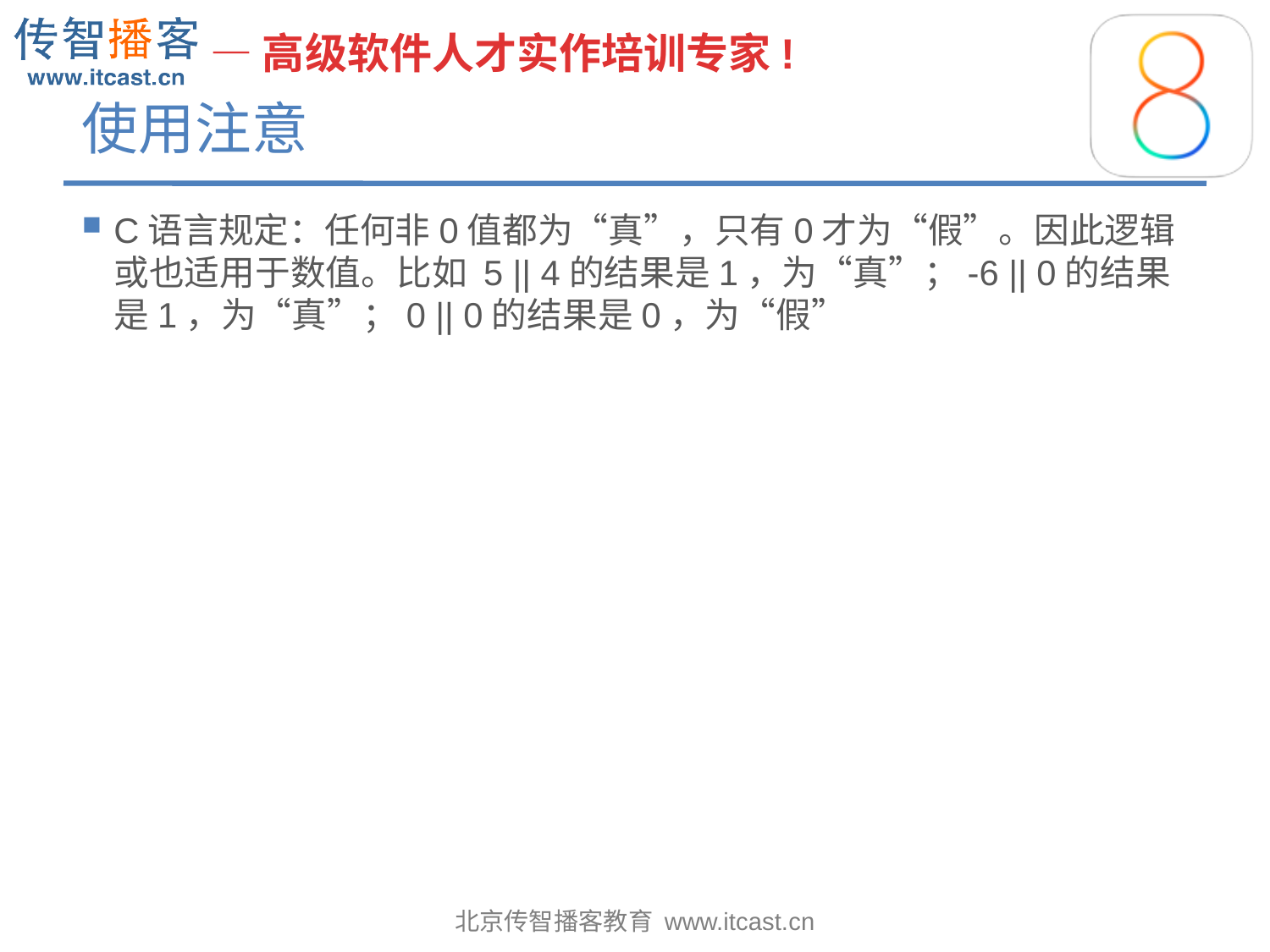

# 使用注意
C语言规定：任何非0值都为“真”，只有0才为“假”。因此逻辑或也适用于数值。比如 5 || 4的结果是1，为“真”；-6 || 0的结果是1，为“真”；0 || 0的结果是0，为“假”